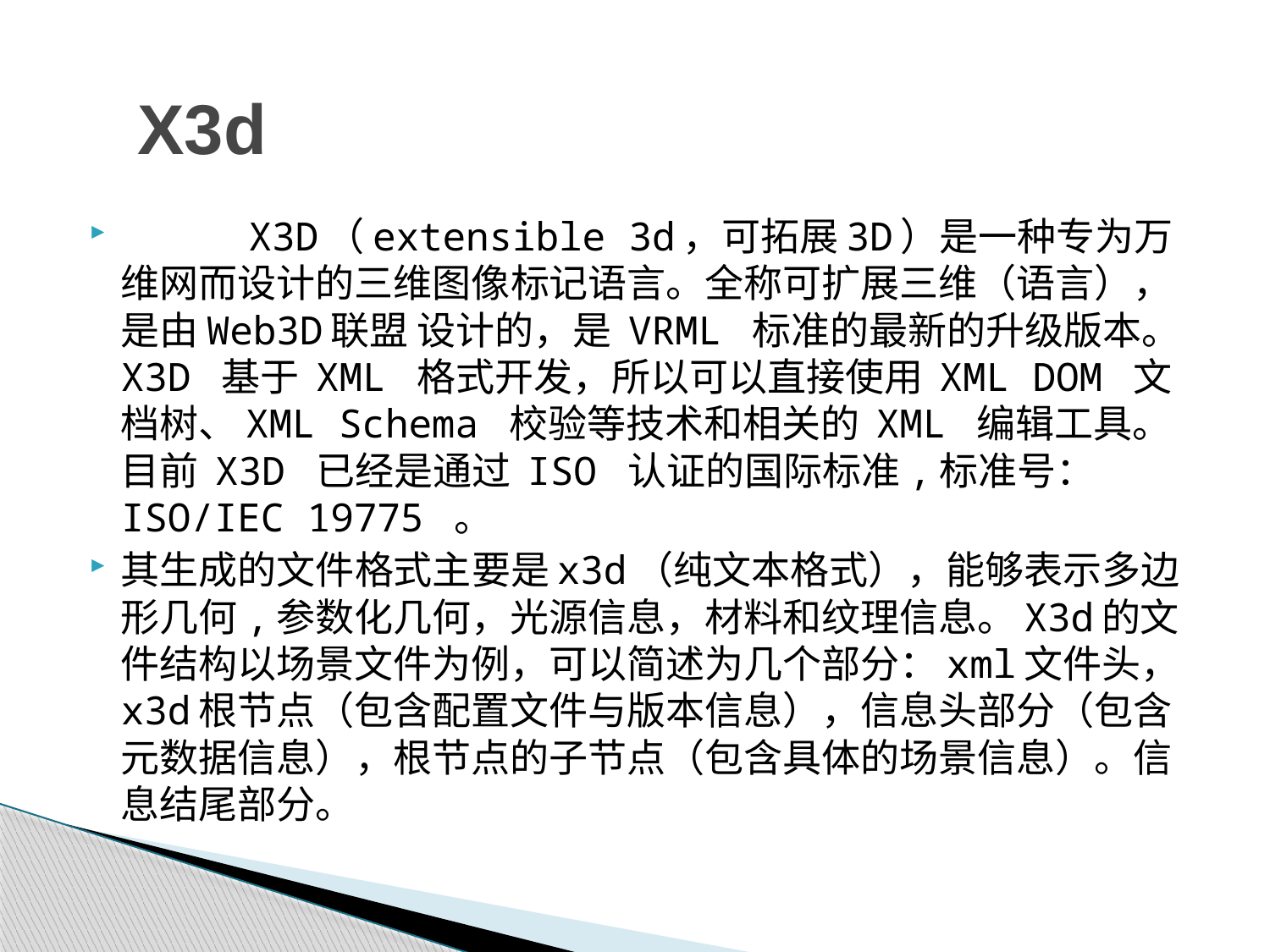

# X3d
	 X3D（extensible 3d，可拓展3D）是一种专为万维网而设计的三维图像标记语言。全称可扩展三维（语言），是由Web3D联盟 设计的，是 VRML 标准的最新的升级版本。 X3D 基于 XML 格式开发，所以可以直接使用 XML DOM 文档树、XML Schema 校验等技术和相关的 XML 编辑工具。目前 X3D 已经是通过 ISO 认证的国际标准,标准号： ISO/IEC 19775 。
其生成的文件格式主要是x3d（纯文本格式），能够表示多边形几何,参数化几何，光源信息，材料和纹理信息。X3d的文件结构以场景文件为例，可以简述为几个部分：xml文件头，x3d根节点（包含配置文件与版本信息），信息头部分（包含元数据信息），根节点的子节点（包含具体的场景信息）。信息结尾部分。